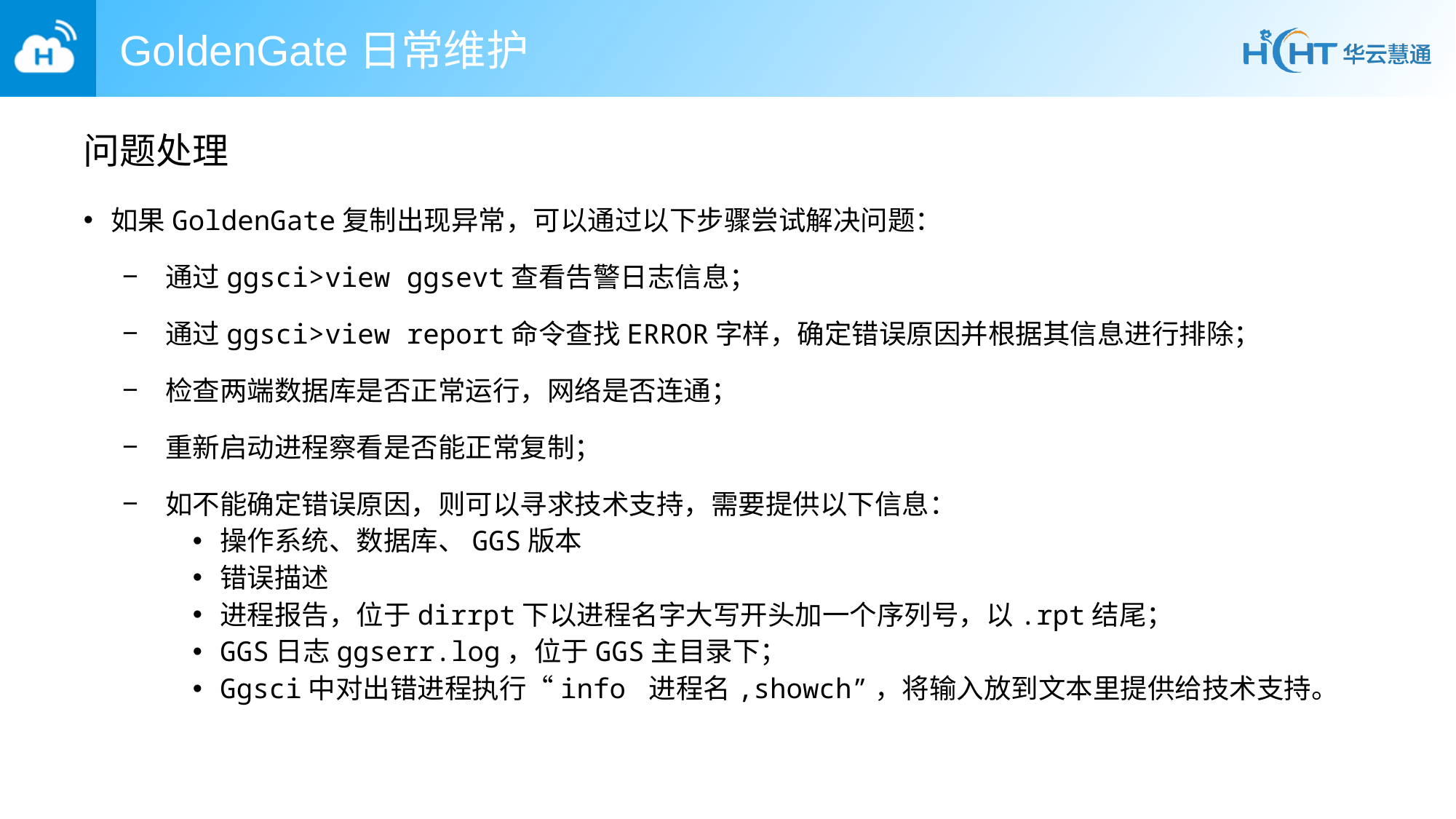

# GoldenGate日常维护
问题处理
如果GoldenGate复制出现异常，可以通过以下步骤尝试解决问题：
通过ggsci>view ggsevt查看告警日志信息；
通过ggsci>view report命令查找ERROR字样，确定错误原因并根据其信息进行排除；
检查两端数据库是否正常运行，网络是否连通；
重新启动进程察看是否能正常复制；
如不能确定错误原因，则可以寻求技术支持，需要提供以下信息：
操作系统、数据库、GGS版本
错误描述
进程报告，位于dirrpt下以进程名字大写开头加一个序列号，以.rpt结尾；
GGS日志ggserr.log，位于GGS主目录下；
Ggsci中对出错进程执行“info 进程名,showch”，将输入放到文本里提供给技术支持。